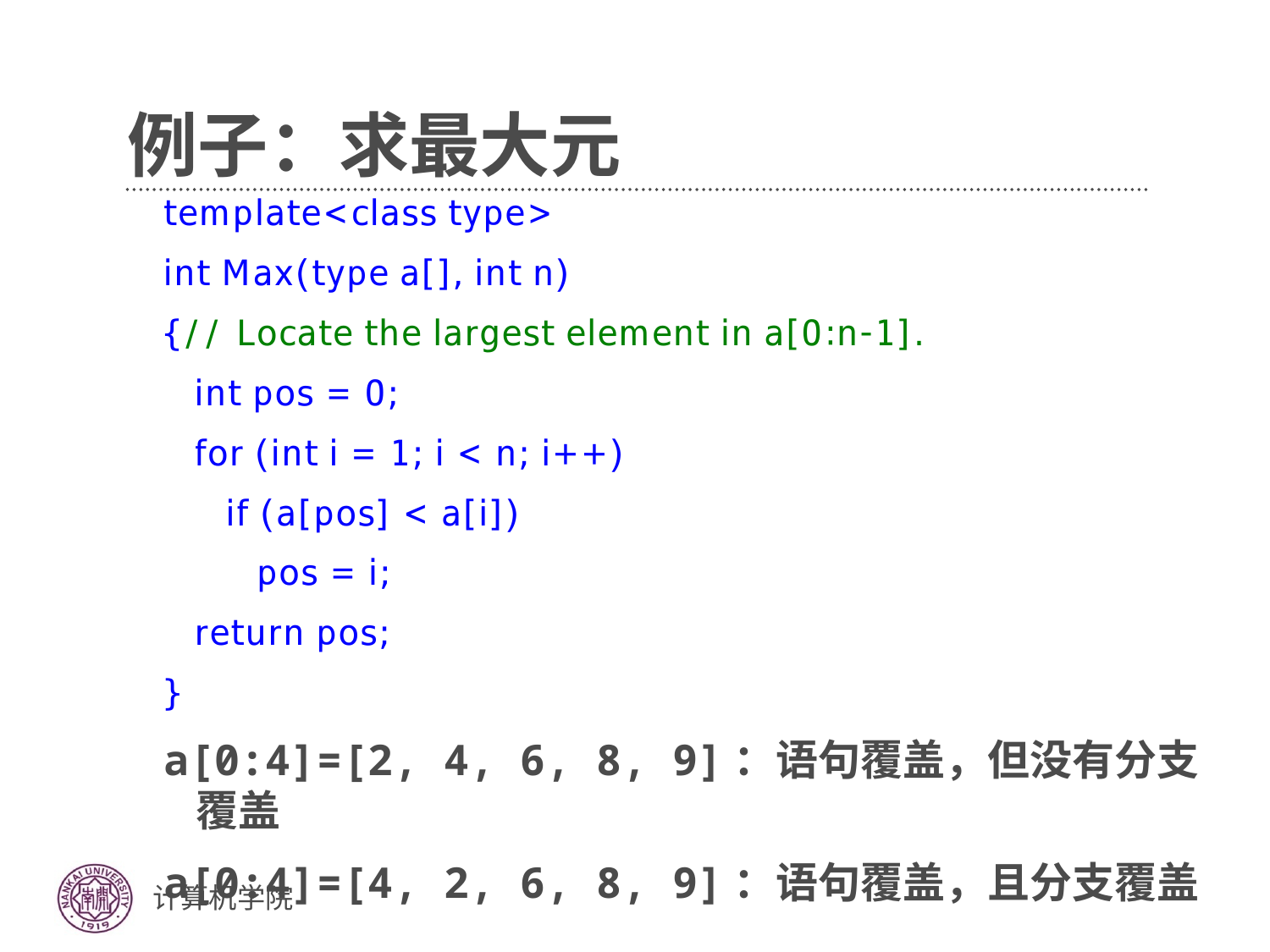

# 例子：求最大元
template<class type>
int Max(type a[], int n)
{// Locate the largest element in a[0:n-1].
   int pos = 0;
   for (int i = 1; i < n; i++)
      if (a[pos] < a[i])
         pos = i;
   return pos;
}
a[0:4]=[2, 4, 6, 8, 9]：语句覆盖，但没有分支覆盖
a[0:4]=[4, 2, 6, 8, 9]：语句覆盖，且分支覆盖